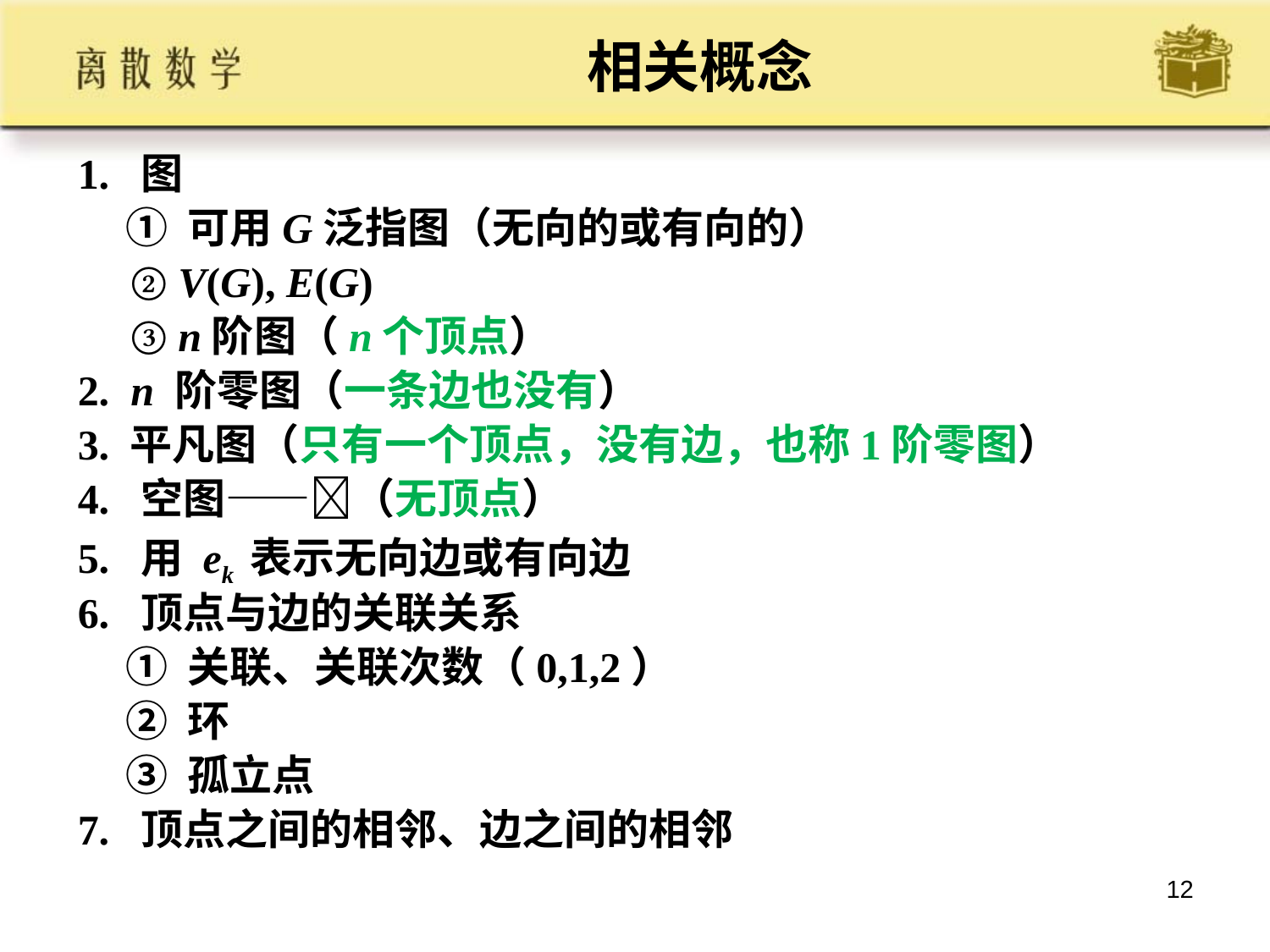

# 相关概念
1.  图
     ① 可用G泛指图（无向的或有向的）
     ② V(G), E(G)
     ③ n阶图（n个顶点）
2.  n 阶零图（一条边也没有）
3. 平凡图（只有一个顶点，没有边，也称1阶零图）
4.  空图——∅（无顶点）
5.  用 ek 表示无向边或有向边
6.  顶点与边的关联关系
     ① 关联、关联次数（0,1,2）
     ② 环
     ③ 孤立点
7.  顶点之间的相邻、边之间的相邻
12